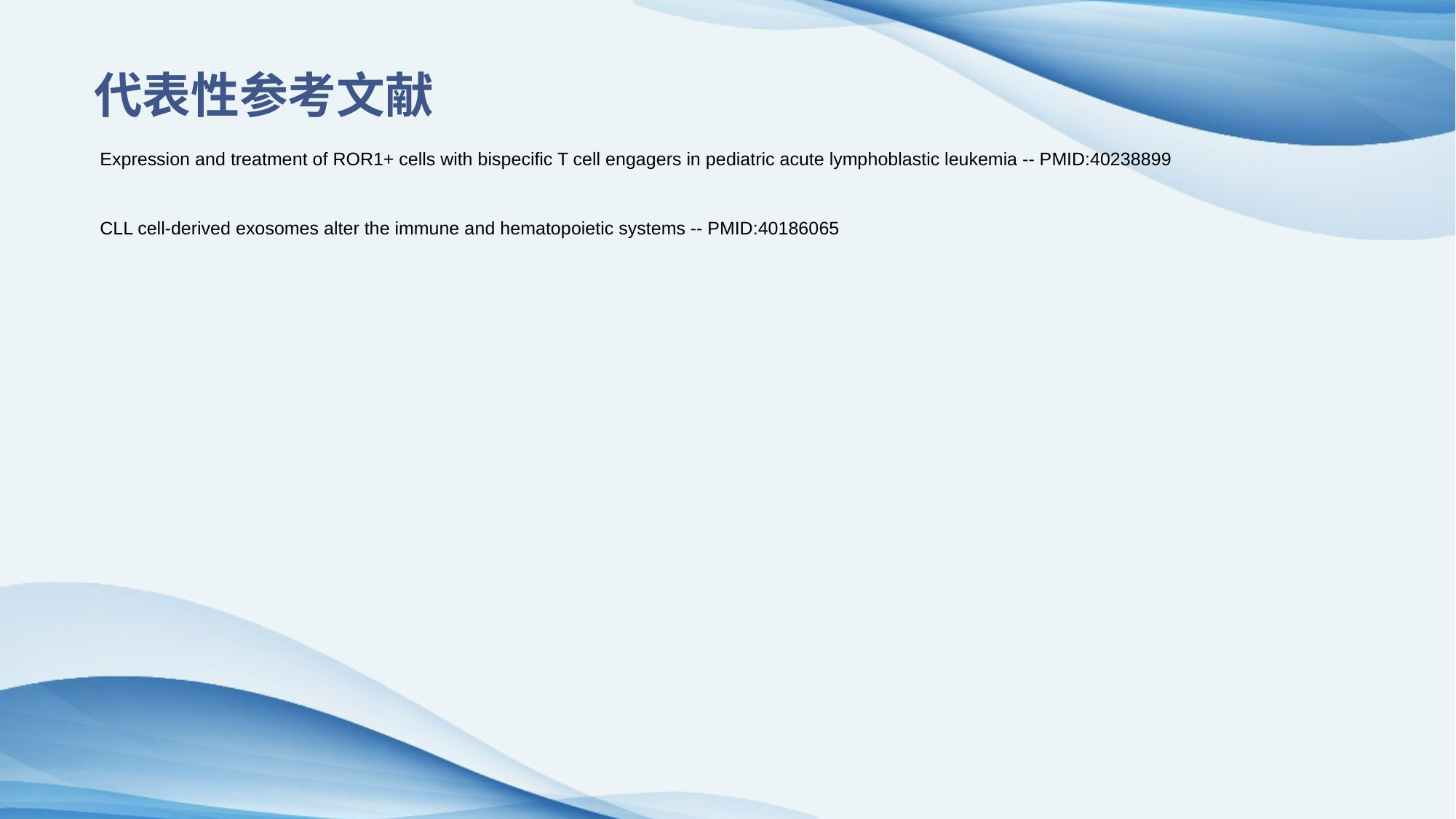

代表性参考文献
Expression and treatment of ROR1+ cells with bispecific T cell engagers in pediatric acute lymphoblastic leukemia -- PMID:40238899
CLL cell-derived exosomes alter the immune and hematopoietic systems -- PMID:40186065